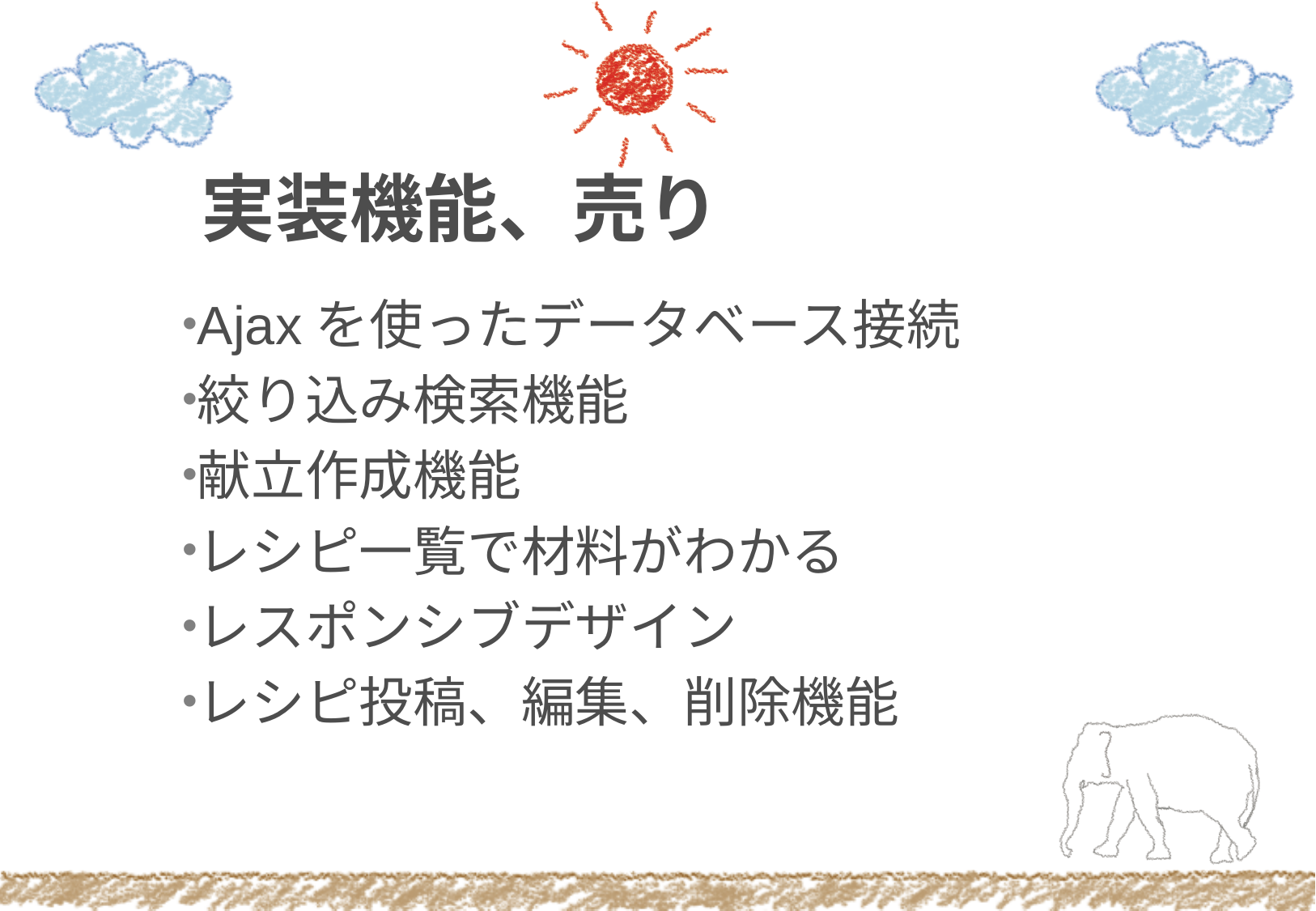

# 実装機能、売り
Ajaxを使ったデータベース接続
絞り込み検索機能
献立作成機能
レシピ一覧で材料がわかる
レスポンシブデザイン
レシピ投稿、編集、削除機能